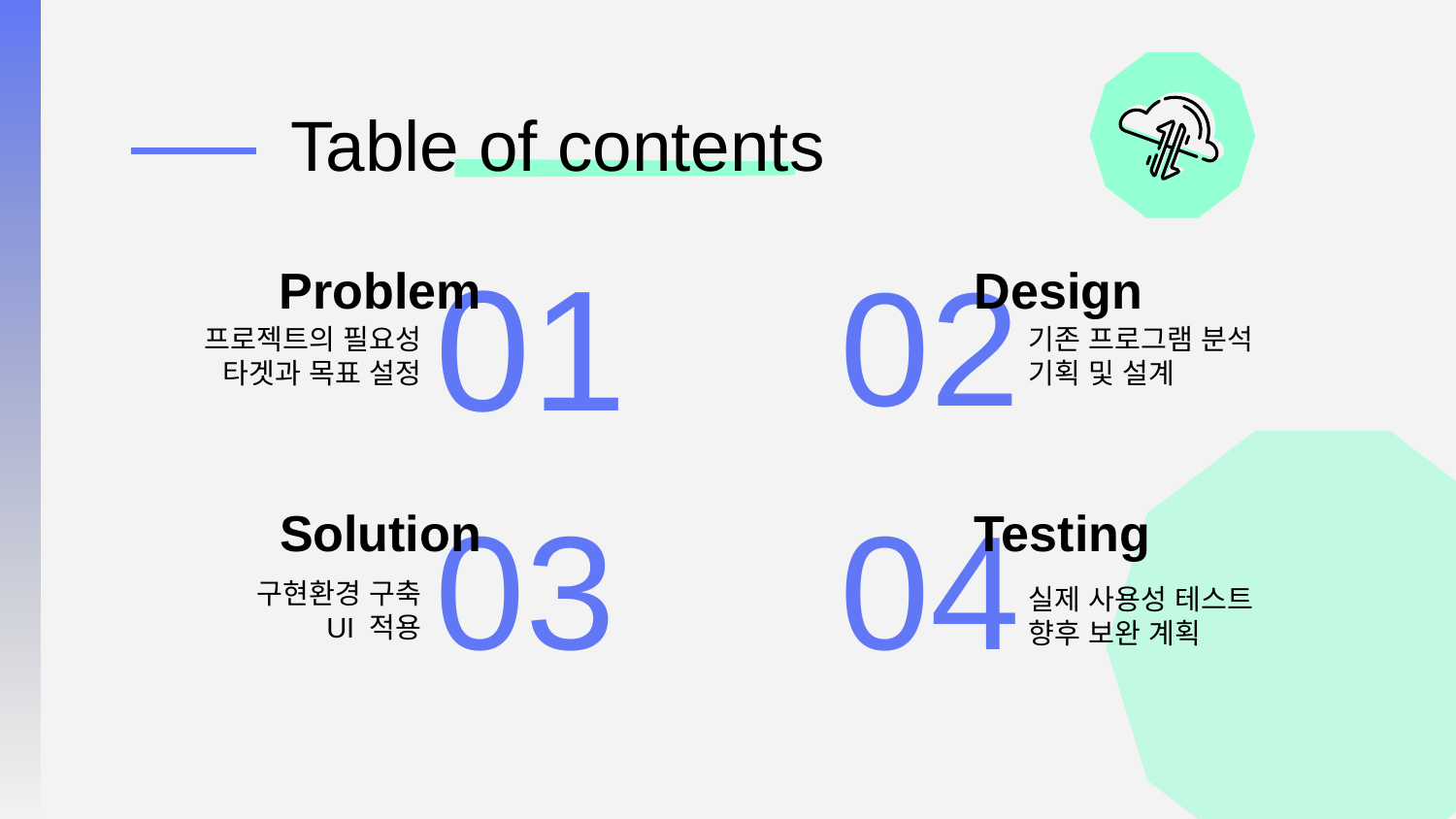

Table of contents

Design
Problem
# 01
02
프로젝트의 필요성
타겟과 목표 설정
기존 프로그램 분석
기획 및 설계
03
04
Testing
Solution
구현환경 구축
UI 적용
실제 사용성 테스트
향후 보완 계획